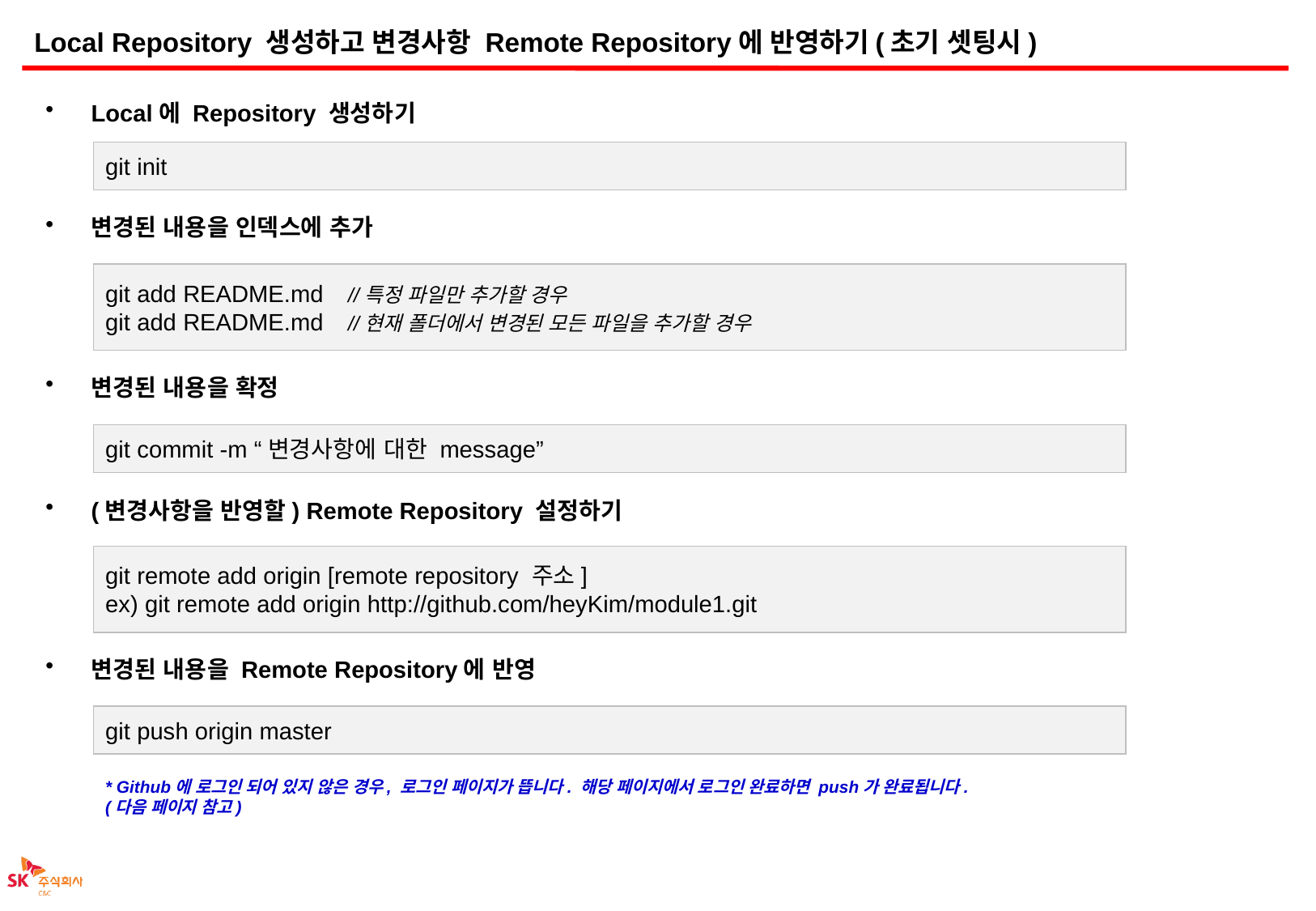

# Local Repository 생성하고 변경사항 Remote Repository에 반영하기(초기 셋팅시)
Local에 Repository 생성하기
git init
변경된 내용을 인덱스에 추가
git add README.md	//특정 파일만 추가할 경우
git add README.md	//현재 폴더에서 변경된 모든 파일을 추가할 경우
변경된 내용을 확정
git commit -m “변경사항에 대한 message”
(변경사항을 반영할) Remote Repository 설정하기
git remote add origin [remote repository 주소]
ex) git remote add origin http://github.com/heyKim/module1.git
변경된 내용을 Remote Repository에 반영
git push origin master
* Github에 로그인 되어 있지 않은 경우, 로그인 페이지가 뜹니다. 해당 페이지에서 로그인 완료하면 push가 완료됩니다.
(다음 페이지 참고)